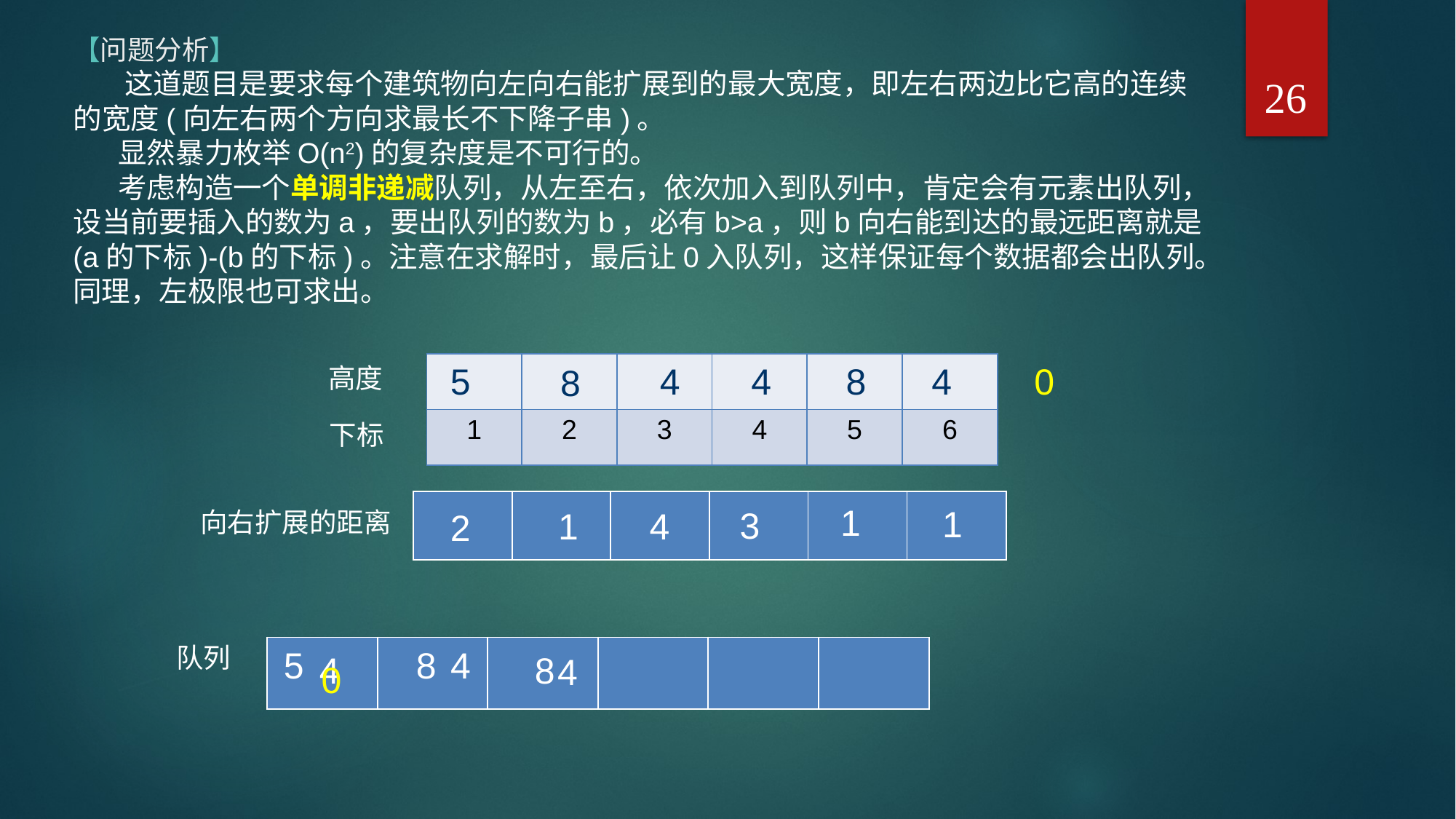

【问题分析】
       这道题目是要求每个建筑物向左向右能扩展到的最大宽度，即左右两边比它高的连续的宽度(向左右两个方向求最长不下降子串)。
      显然暴力枚举O(n2)的复杂度是不可行的。
      考虑构造一个单调非递减队列，从左至右，依次加入到队列中，肯定会有元素出队列，设当前要插入的数为a，要出队列的数为b，必有b>a，则b向右能到达的最远距离就是(a的下标)-(b的下标)。注意在求解时，最后让0入队列，这样保证每个数据都会出队列。同理，左极限也可求出。
26
|  |  |  |  |  |  |
| --- | --- | --- | --- | --- | --- |
| 1 | 2 | 3 | 4 | 5 | 6 |
5
4
4
8
4
0
8
高度
下标
|  |  |  |  |  |  |
| --- | --- | --- | --- | --- | --- |
1
1
3
1
4
向右扩展的距离
2
队列
|  |  |  |  |  |  |
| --- | --- | --- | --- | --- | --- |
5
8
4
4
8
4
0